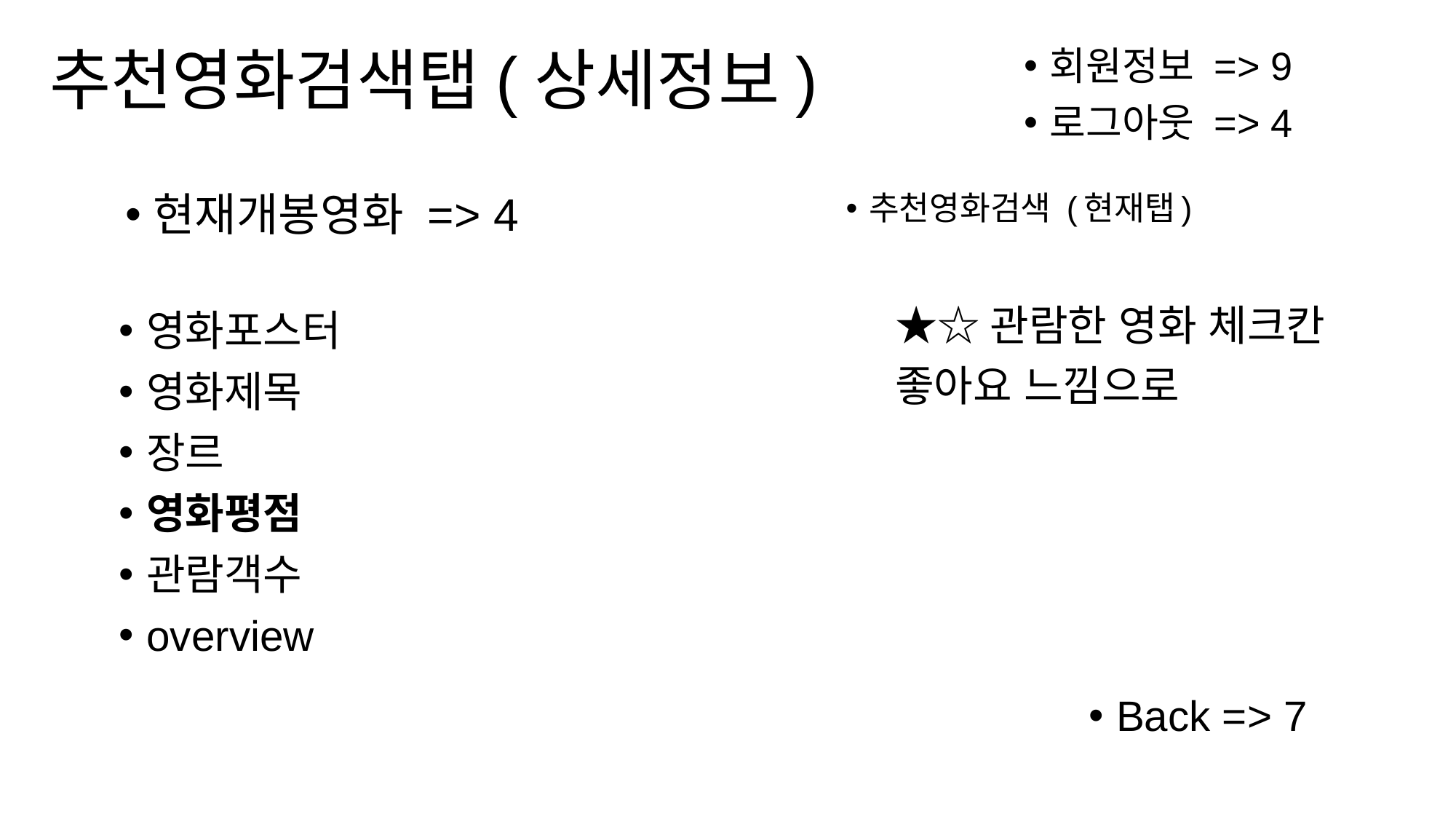

# 추천영화검색탭(상세정보)
회원정보 => 9
로그아웃 => 4

현재개봉영화 => 4
추천영화검색 (현재탭)
★☆관람한 영화 체크칸
좋아요 느낌으로

영화포스터
영화제목
장르
영화평점
관람객수
overview

Back => 7